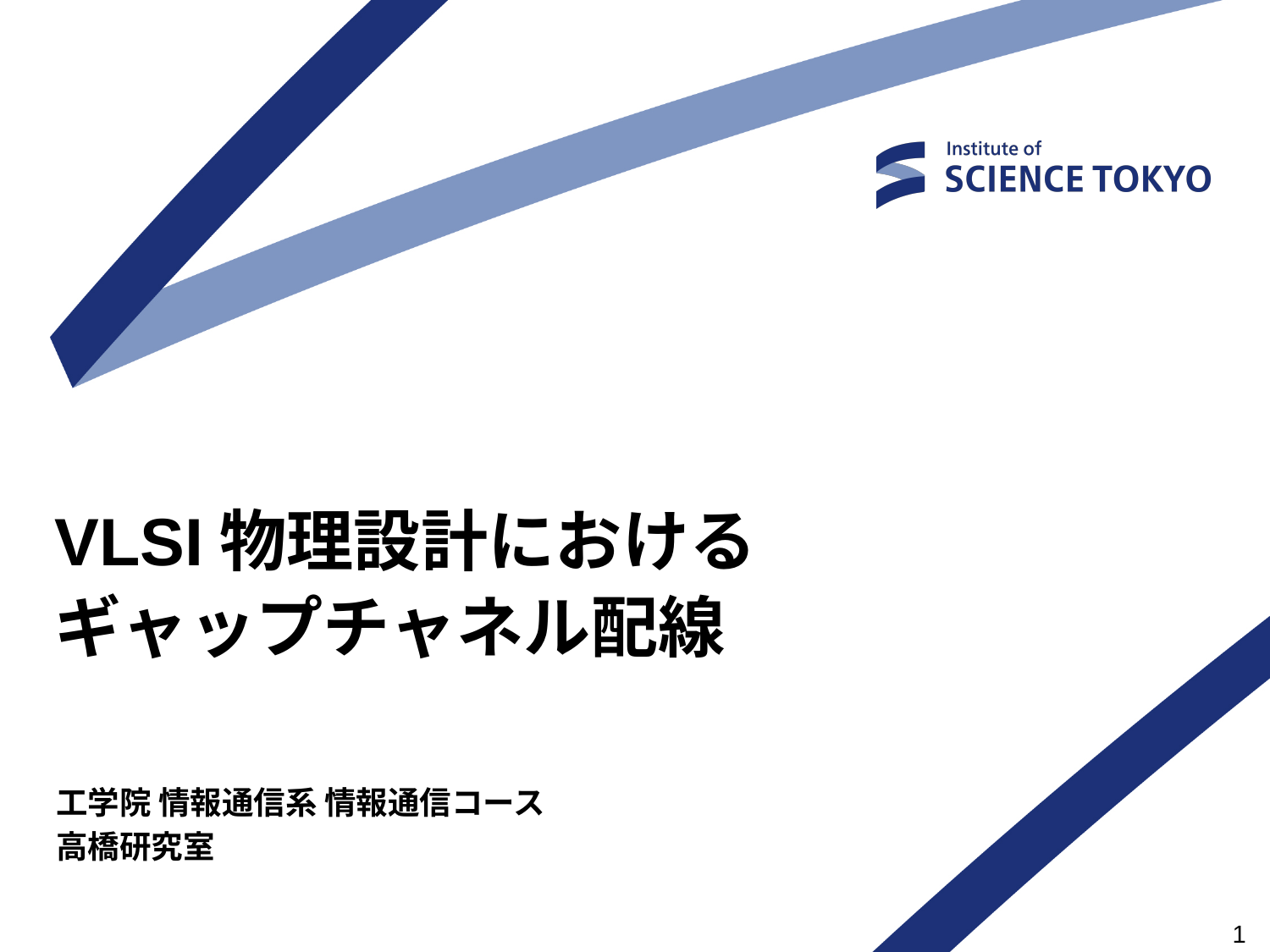

VLSI物理設計における
ギャップチャネル配線
工学院 情報通信系 情報通信コース
高橋研究室
1